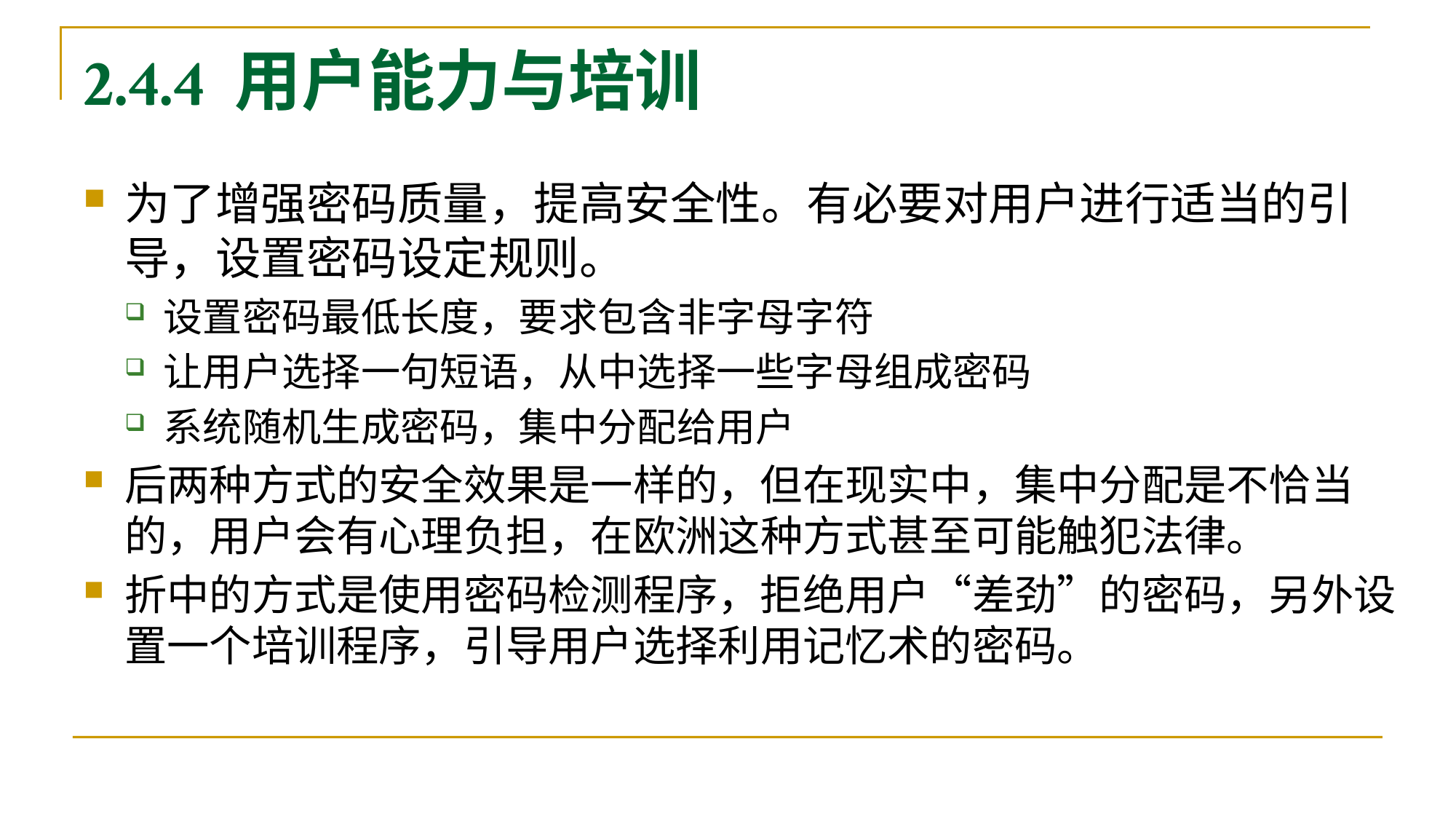

# 2.4.4 用户能力与培训
为了增强密码质量，提高安全性。有必要对用户进行适当的引导，设置密码设定规则。
设置密码最低长度，要求包含非字母字符
让用户选择一句短语，从中选择一些字母组成密码
系统随机生成密码，集中分配给用户
后两种方式的安全效果是一样的，但在现实中，集中分配是不恰当的，用户会有心理负担，在欧洲这种方式甚至可能触犯法律。
折中的方式是使用密码检测程序，拒绝用户“差劲”的密码，另外设置一个培训程序，引导用户选择利用记忆术的密码。